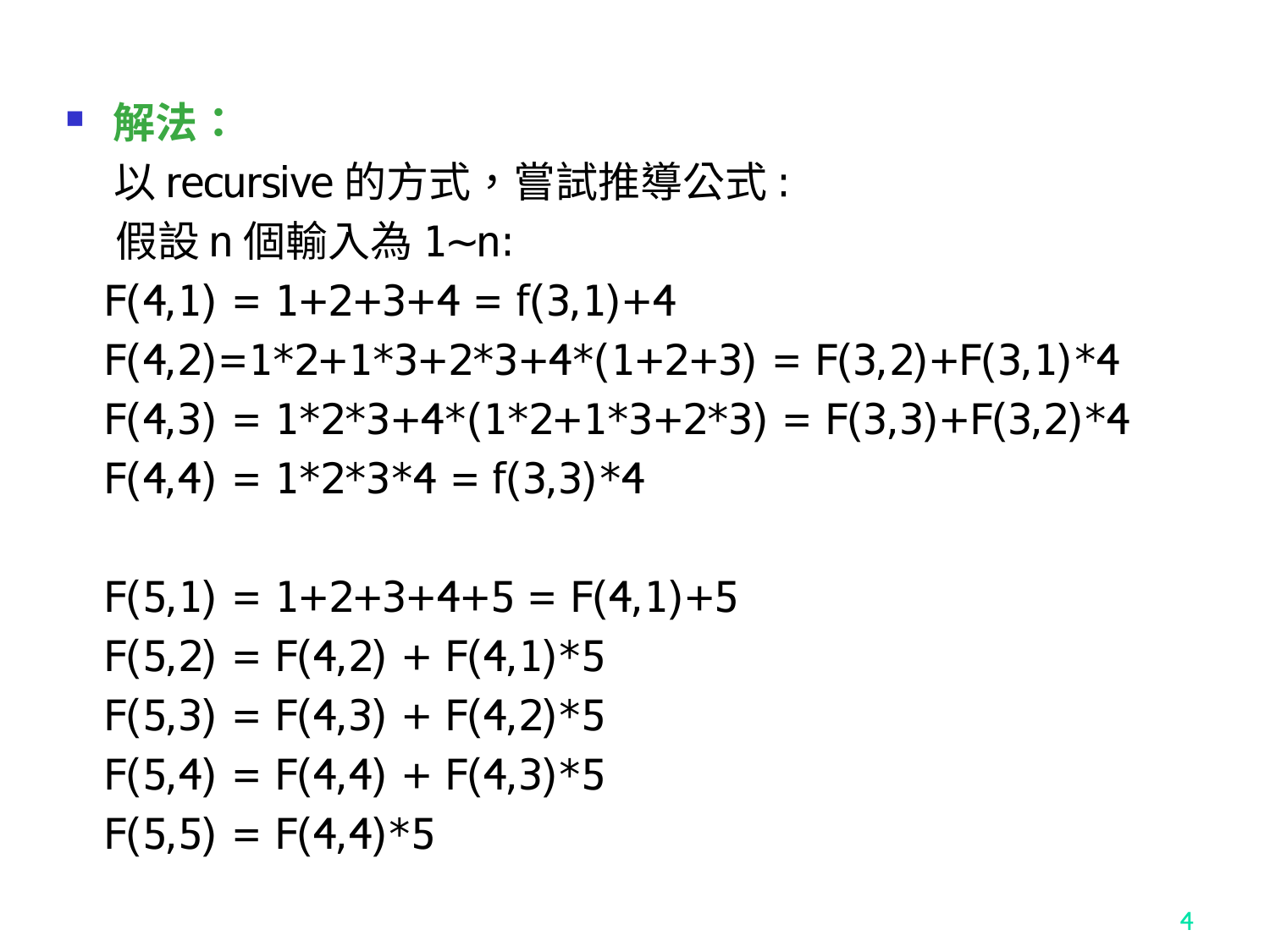

解法：
    以recursive的方式，嘗試推導公式:
   假設n個輸入為1~n:
   F(4,1) = 1+2+3+4 = f(3,1)+4
   F(4,2)=1*2+1*3+2*3+4*(1+2+3) = F(3,2)+F(3,1)*4
   F(4,3) = 1*2*3+4*(1*2+1*3+2*3) = F(3,3)+F(3,2)*4
   F(4,4) = 1*2*3*4 = f(3,3)*4

   F(5,1) = 1+2+3+4+5 = F(4,1)+5
   F(5,2) = F(4,2) + F(4,1)*5
   F(5,3) = F(4,3) + F(4,2)*5
   F(5,4) = F(4,4) + F(4,3)*5
   F(5,5) = F(4,4)*5
4